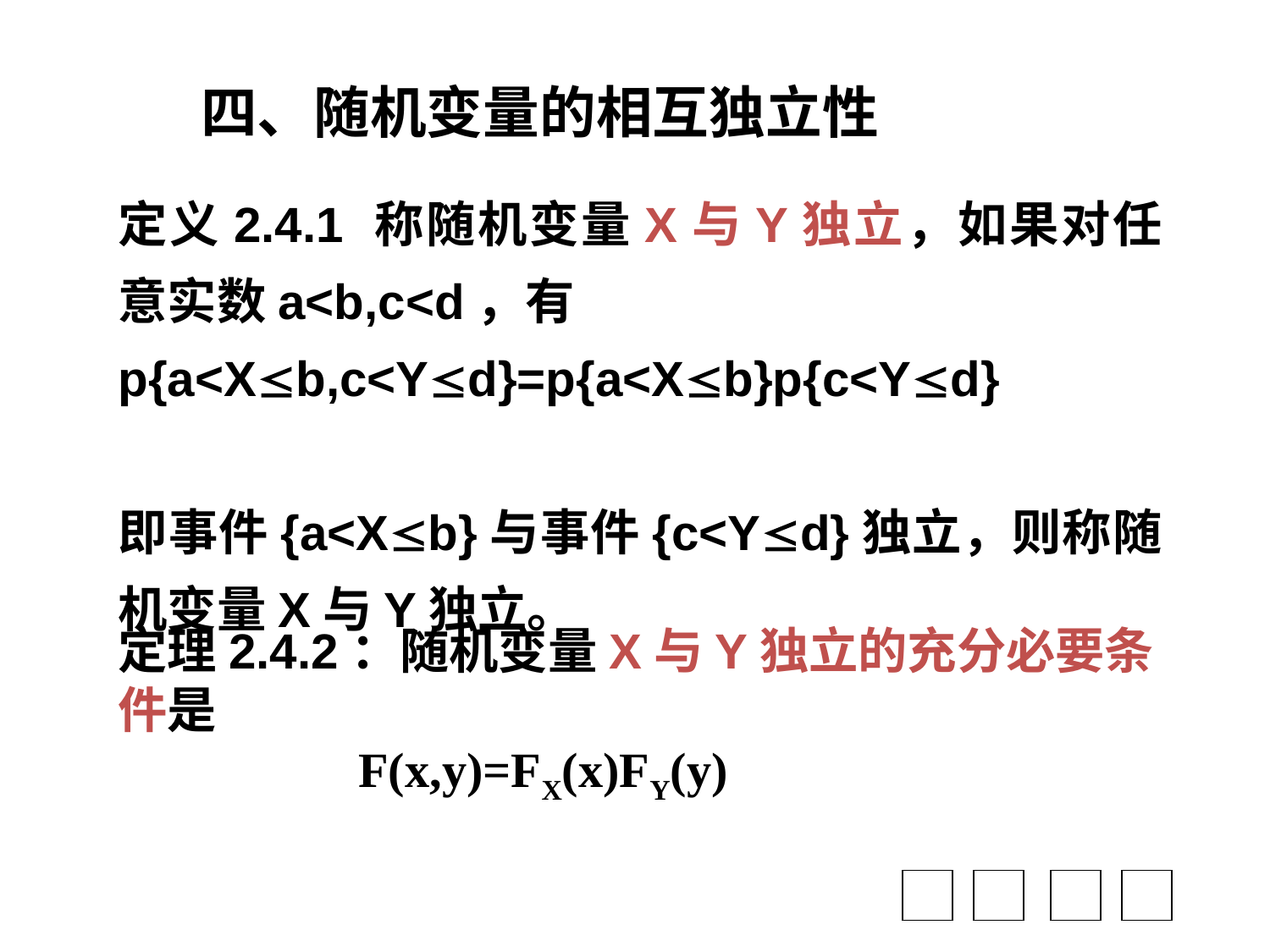

四、随机变量的相互独立性
定义2.4.1 称随机变量X与Y独立，如果对任意实数a<b,c<d，有
p{a<X≤b,c<Y≤d}=p{a<X≤b}p{c<Y≤d}
即事件{a<X≤b}与事件{c<Y≤d}独立，则称随机变量X与Y独立。
定理2.4.2：随机变量X与Y独立的充分必要条件是
	F(x,y)=FX(x)FY(y)